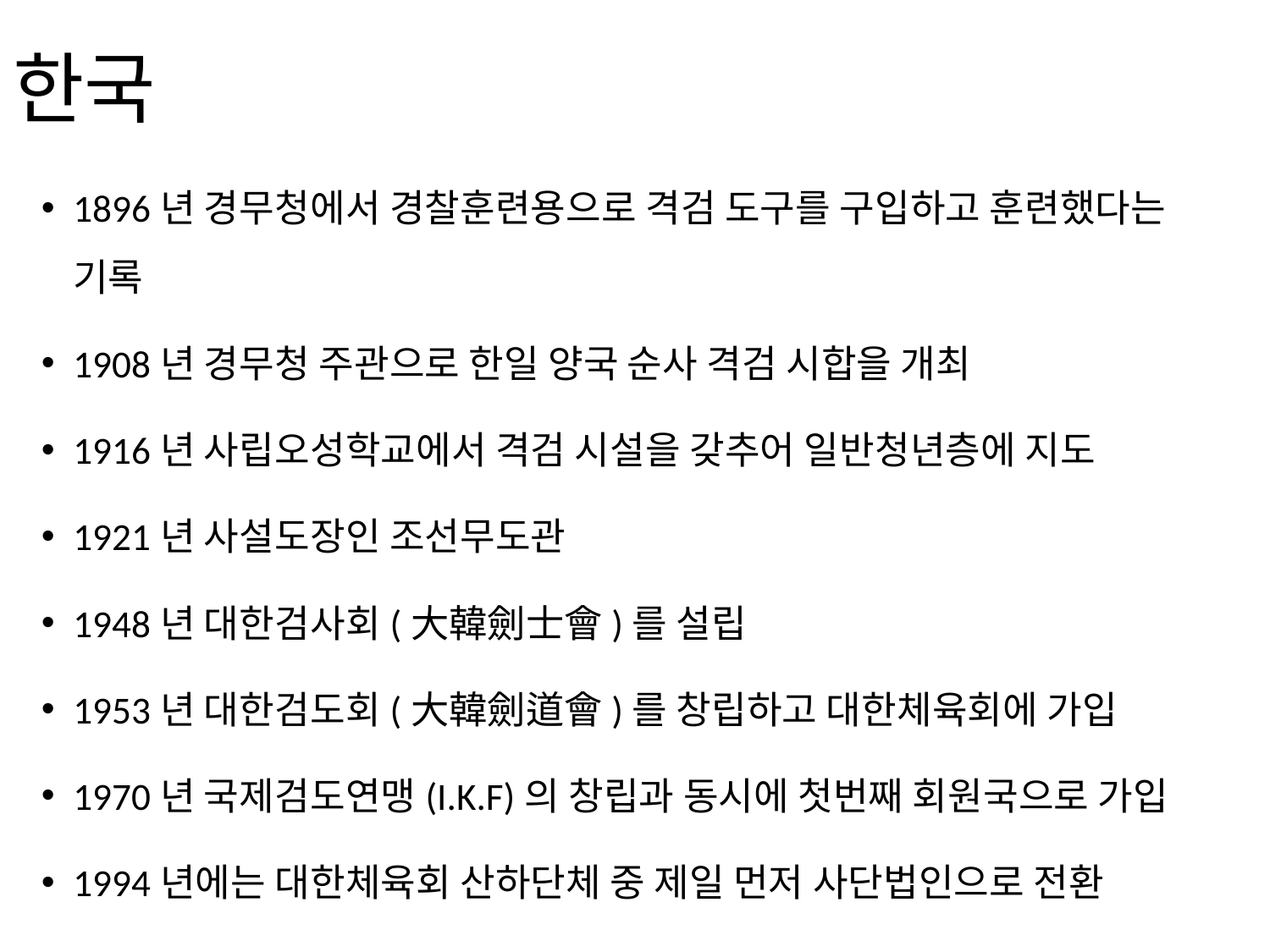

# 한국
1896년 경무청에서 경찰훈련용으로 격검 도구를 구입하고 훈련했다는 기록
1908년 경무청 주관으로 한일 양국 순사 격검 시합을 개최
1916년 사립오성학교에서 격검 시설을 갖추어 일반청년층에 지도
1921년 사설도장인 조선무도관
1948년 대한검사회(大韓劍士會)를 설립
1953년 대한검도회(大韓劍道會)를 창립하고 대한체육회에 가입
1970년 국제검도연맹(I.K.F)의 창립과 동시에 첫번째 회원국으로 가입
1994년에는 대한체육회 산하단체 중 제일 먼저 사단법인으로 전환